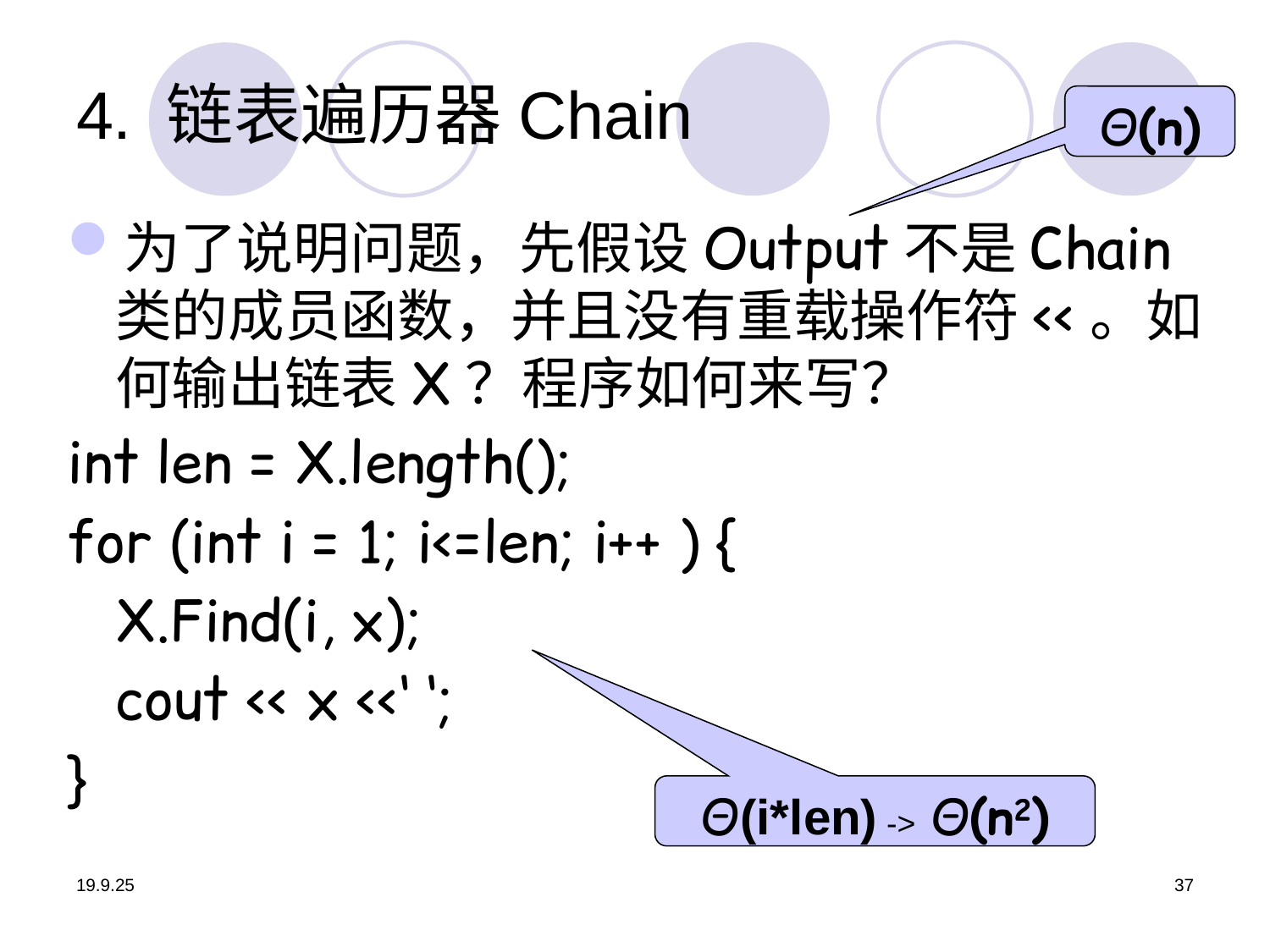

# 4. 链表遍历器Chain
Θ(n)
为了说明问题，先假设Output不是Chain类的成员函数，并且没有重载操作符<<。如何输出链表X？程序如何来写？
int len = X.length();
for (int i = 1; i<=len; i++ ) {
	X.Find(i, x);
	cout << x <<‘ ‘;
}
Θ(i*len) -> Θ(n2)
19.9.25
37